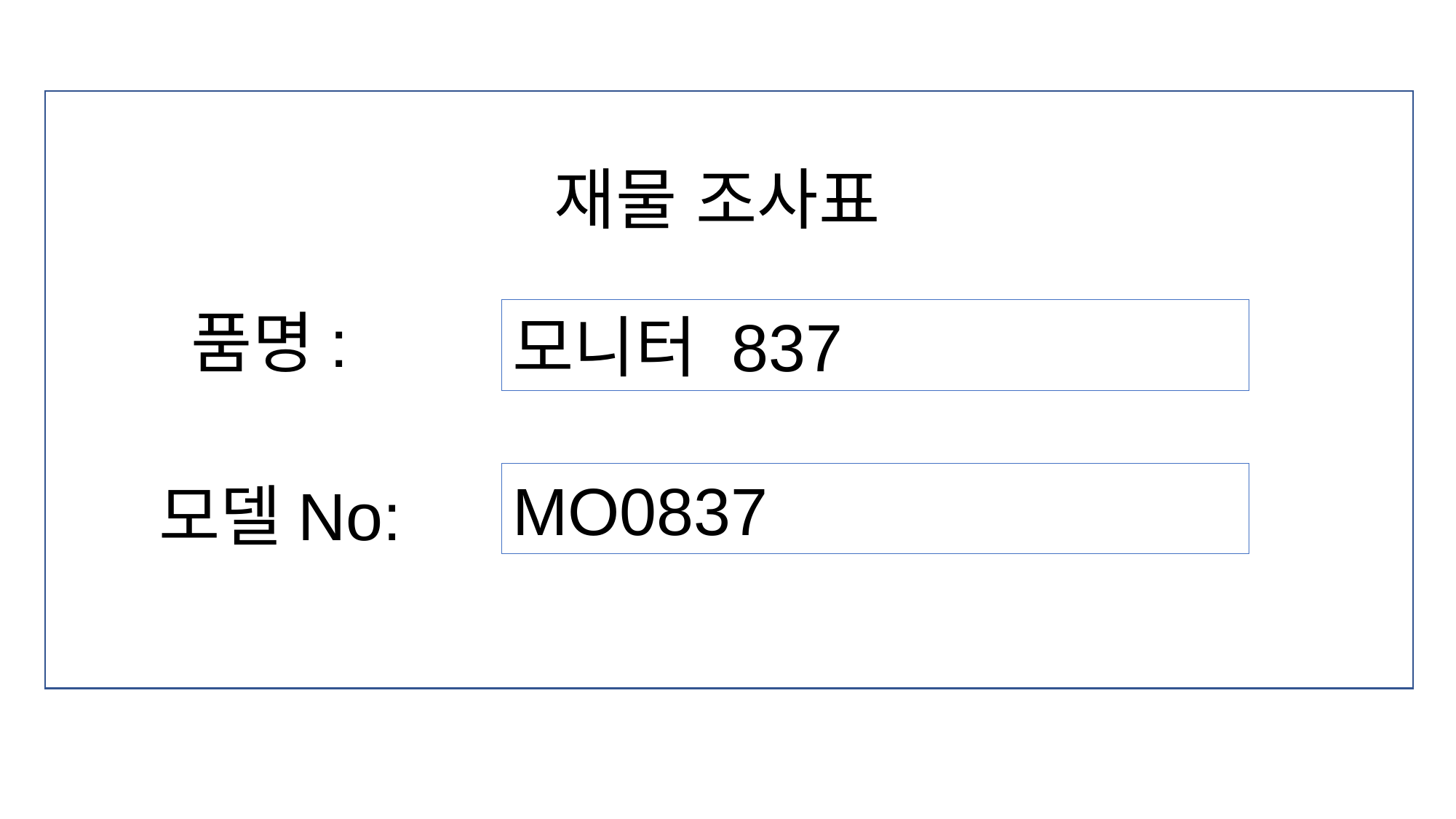

재물 조사표
품명:
모니터 837
MO0837
모델No: